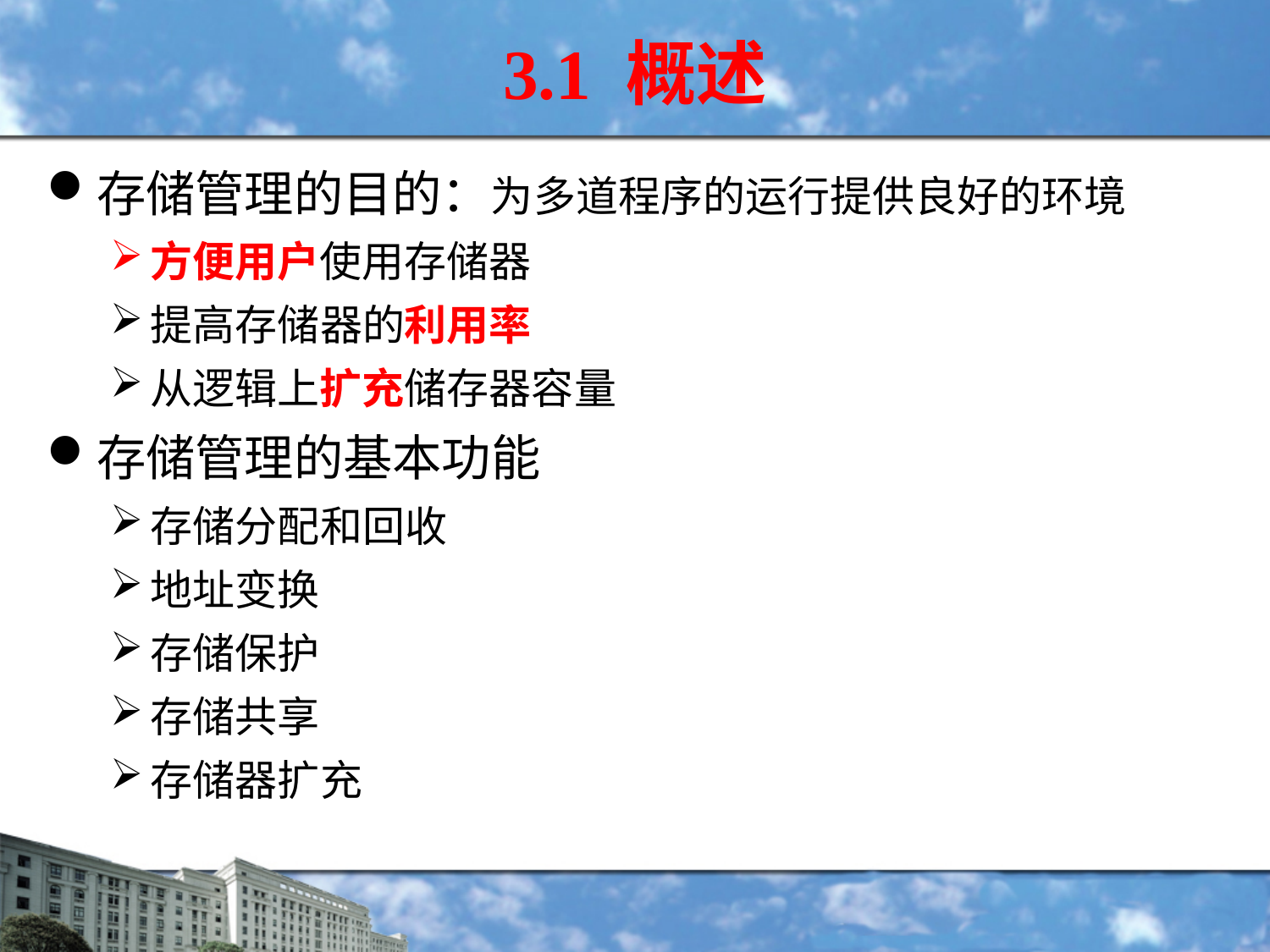

3.1 概述
存储管理的目的：为多道程序的运行提供良好的环境
方便用户使用存储器
提高存储器的利用率
从逻辑上扩充储存器容量
存储管理的基本功能
存储分配和回收
地址变换
存储保护
存储共享
存储器扩充